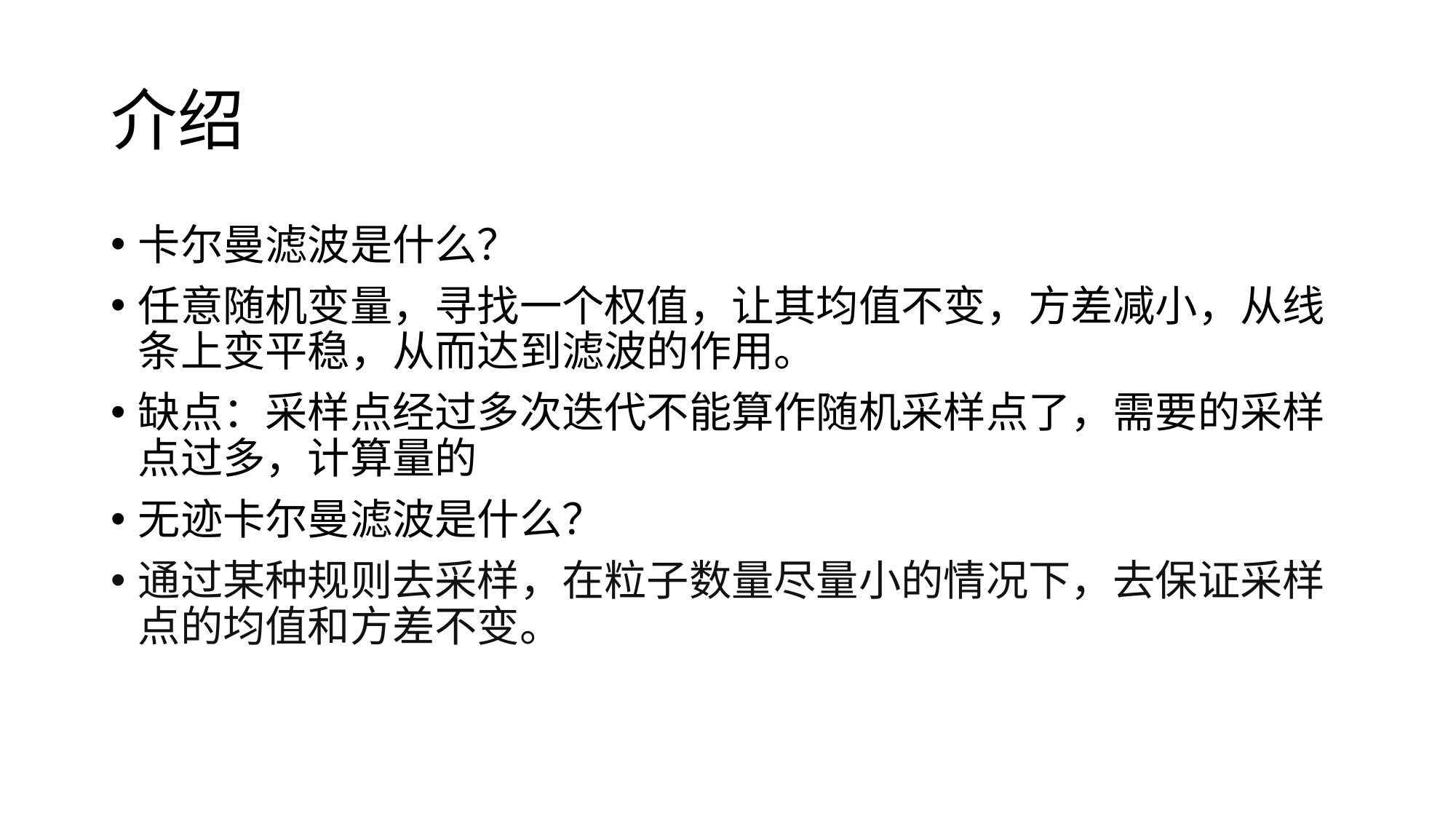

# 介绍
卡尔曼滤波是什么？
任意随机变量，寻找一个权值，让其均值不变，方差减小，从线条上变平稳，从而达到滤波的作用。
缺点：采样点经过多次迭代不能算作随机采样点了，需要的采样点过多，计算量的
无迹卡尔曼滤波是什么？
通过某种规则去采样，在粒子数量尽量小的情况下，去保证采样点的均值和方差不变。